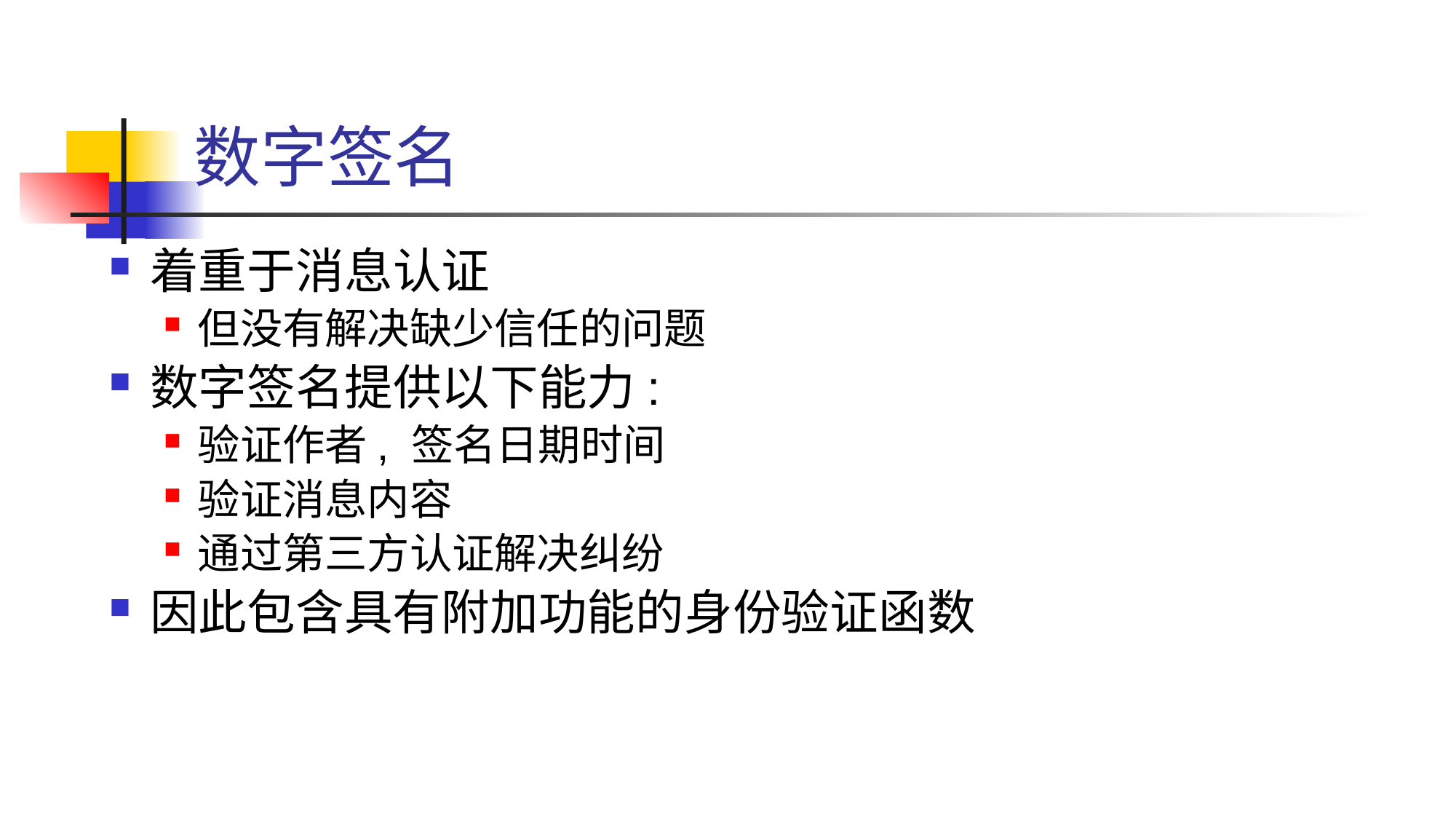

# 数字签名
着重于消息认证
但没有解决缺少信任的问题
数字签名提供以下能力:
验证作者, 签名日期时间
验证消息内容
通过第三方认证解决纠纷
因此包含具有附加功能的身份验证函数